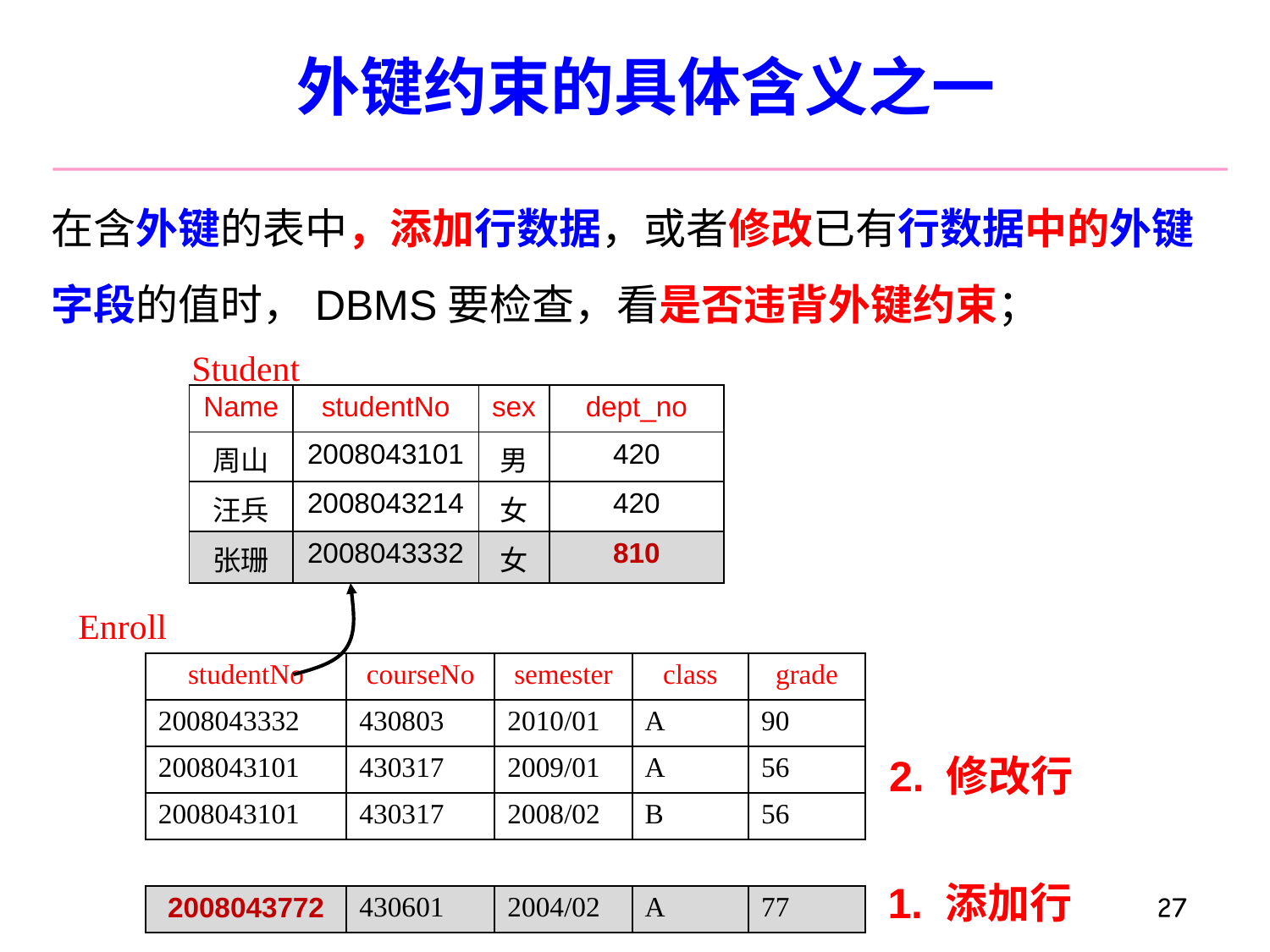

外键约束的具体含义之一
在含外键的表中，添加行数据，或者修改已有行数据中的外键字段的值时，DBMS要检查，看是否违背外键约束；
Student
| Name | studentNo | sex | dept\_no |
| --- | --- | --- | --- |
| 周山 | 2008043101 | 男 | 420 |
| 汪兵 | 2008043214 | 女 | 420 |
| 张珊 | 2008043332 | 女 | 810 |
Enroll

| studentNo | courseNo | semester | class | grade |
| --- | --- | --- | --- | --- |
| 2008043332 | 430803 | 2010/01 | A | 90 |
| 2008043101 | 430317 | 2009/01 | A | 56 |
| 2008043101 | 430317 | 2008/02 | B | 56 |
2. 修改行
1. 添加行
27
| 2008043772 | 430601 | 2004/02 | A | 77 |
| --- | --- | --- | --- | --- |